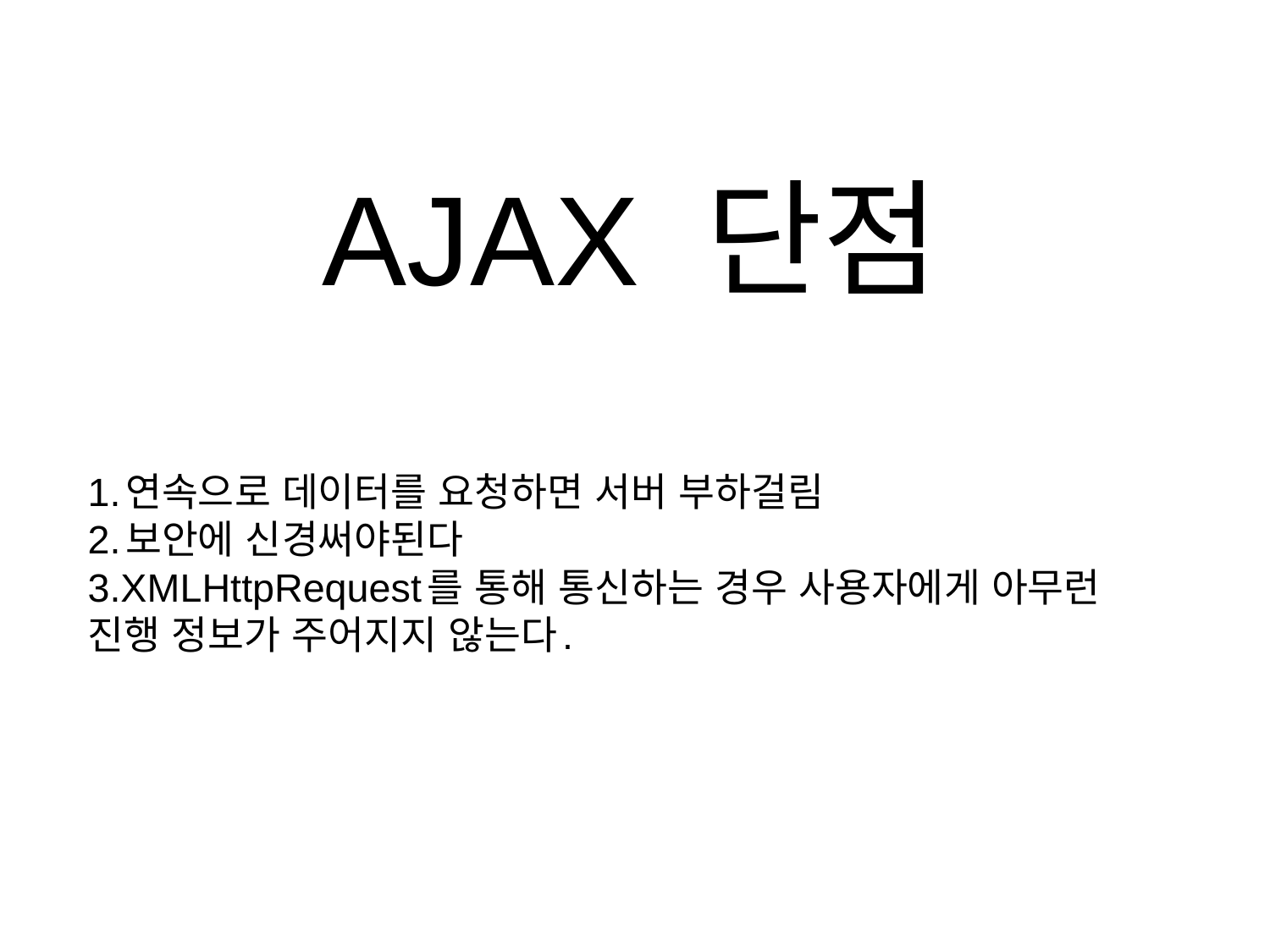

AJAX 단점
1.연속으로 데이터를 요청하면 서버 부하걸림
2.보안에 신경써야된다
3.XMLHttpRequest를 통해 통신하는 경우 사용자에게 아무런 진행 정보가 주어지지 않는다.